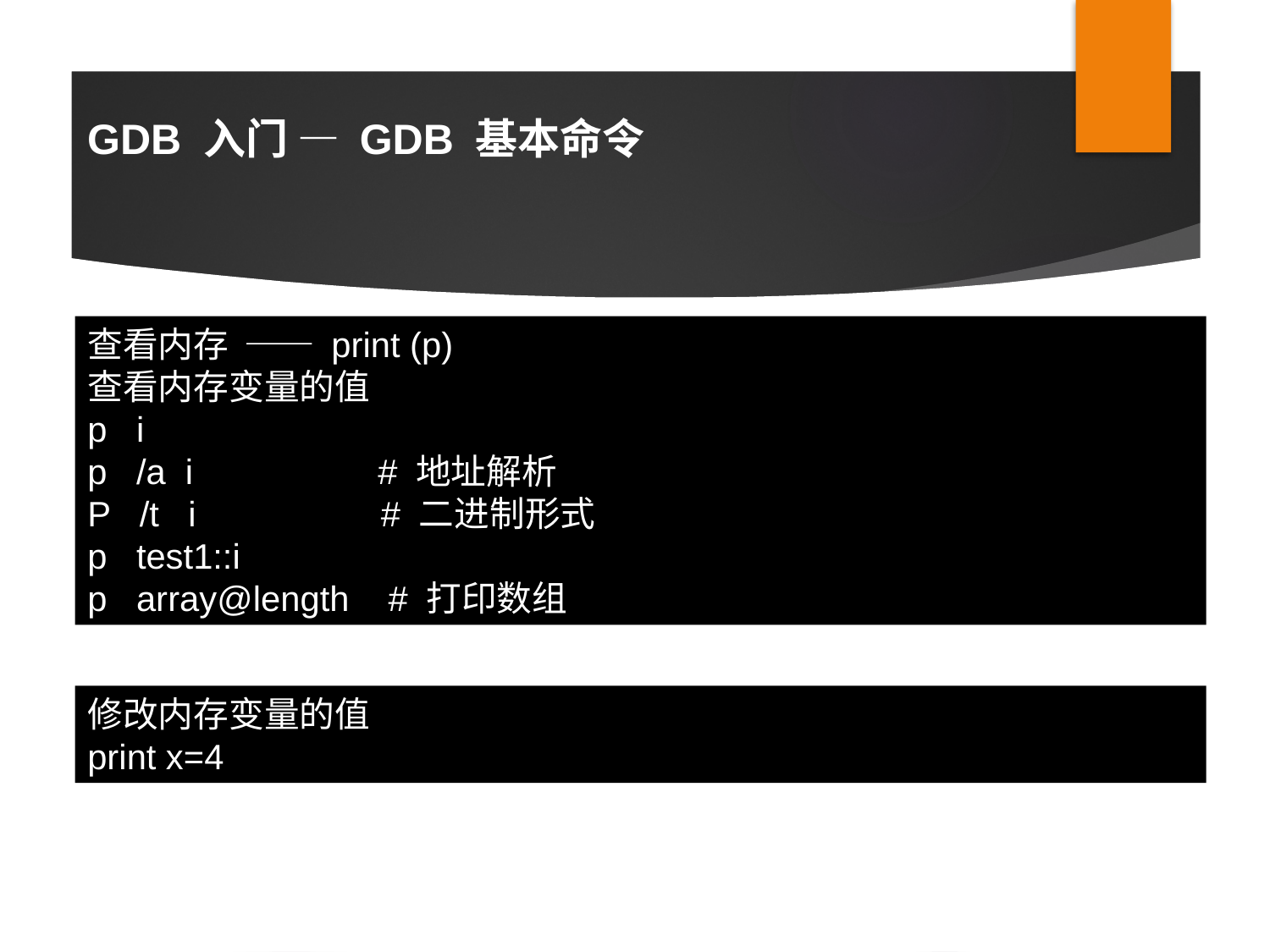

GDB 入门 — GDB 基本命令
查看内存  —— print (p)
查看内存变量的值
p   i
p   /a  i                   # 地址解析
P   /t   i                   # 二进制形式
p   test1::i
p   array@length    # 打印数组
修改内存变量的值
print x=4